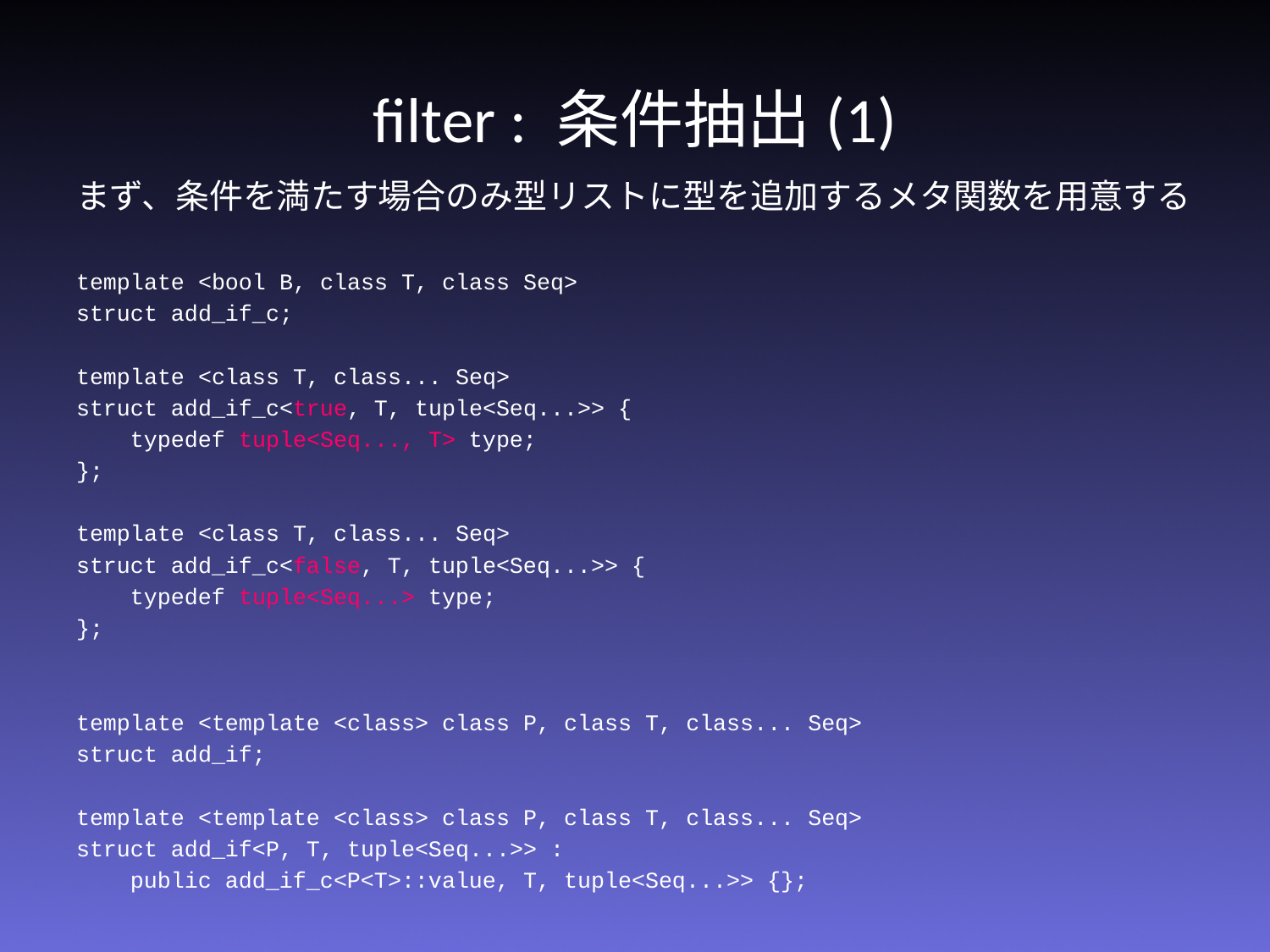

# filter : 条件抽出(1)
まず、条件を満たす場合のみ型リストに型を追加するメタ関数を用意する

template <bool B, class T, class Seq>
struct add_if_c;

template <class T, class... Seq>
struct add_if_c<true, T, tuple<Seq...>> {
    typedef tuple<Seq..., T> type;
};

template <class T, class... Seq>
struct add_if_c<false, T, tuple<Seq...>> {
    typedef tuple<Seq...> type;
};

template <template <class> class P, class T, class... Seq>
struct add_if;

template <template <class> class P, class T, class... Seq>
struct add_if<P, T, tuple<Seq...>> :
    public add_if_c<P<T>::value, T, tuple<Seq...>> {};